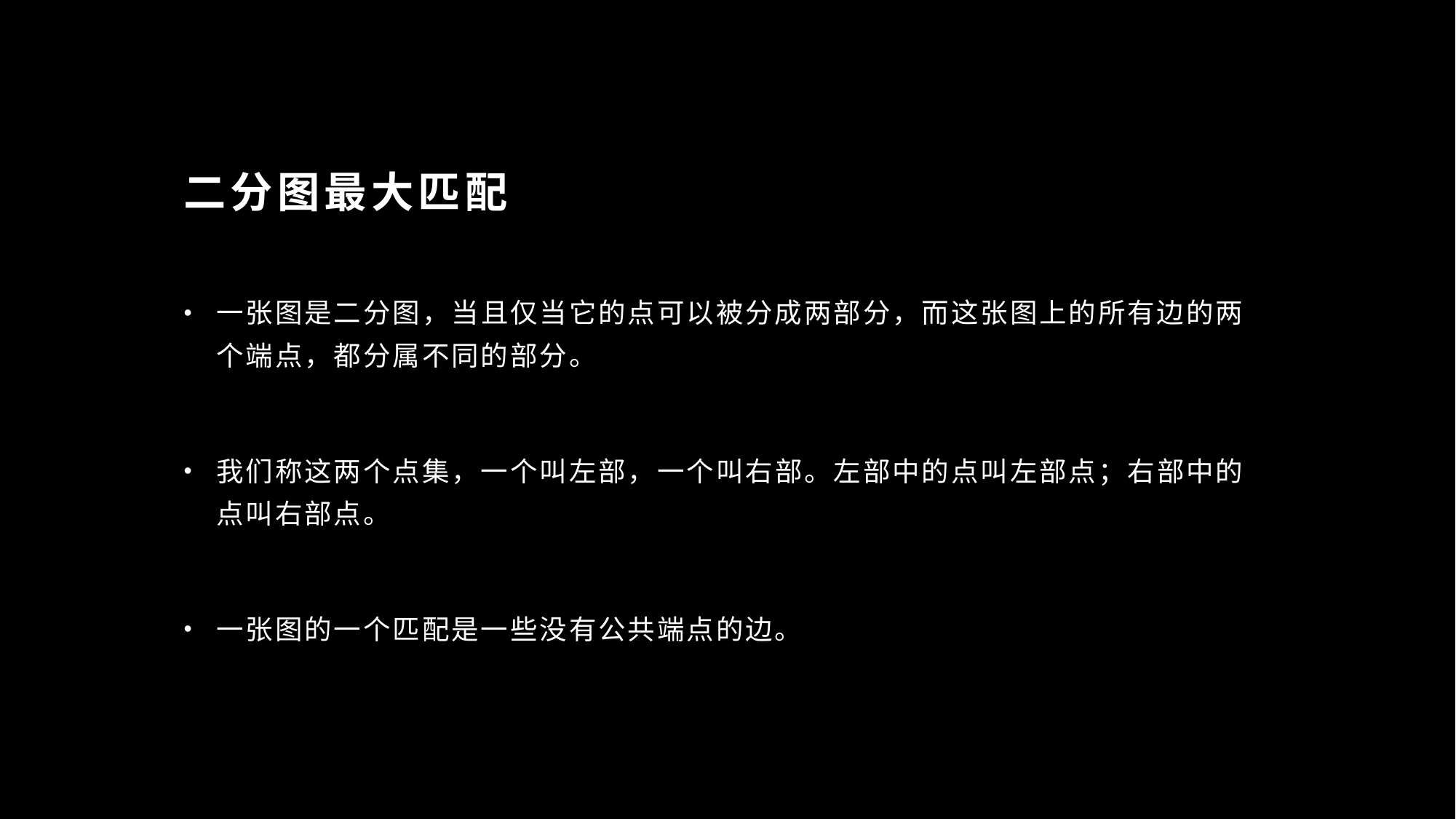

# 二分图最大匹配
一张图是二分图，当且仅当它的点可以被分成两部分，而这张图上的所有边的两个端点，都分属不同的部分。

我们称这两个点集，一个叫左部，一个叫右部。左部中的点叫左部点；右部中的点叫右部点。

一张图的一个匹配是一些没有公共端点的边。